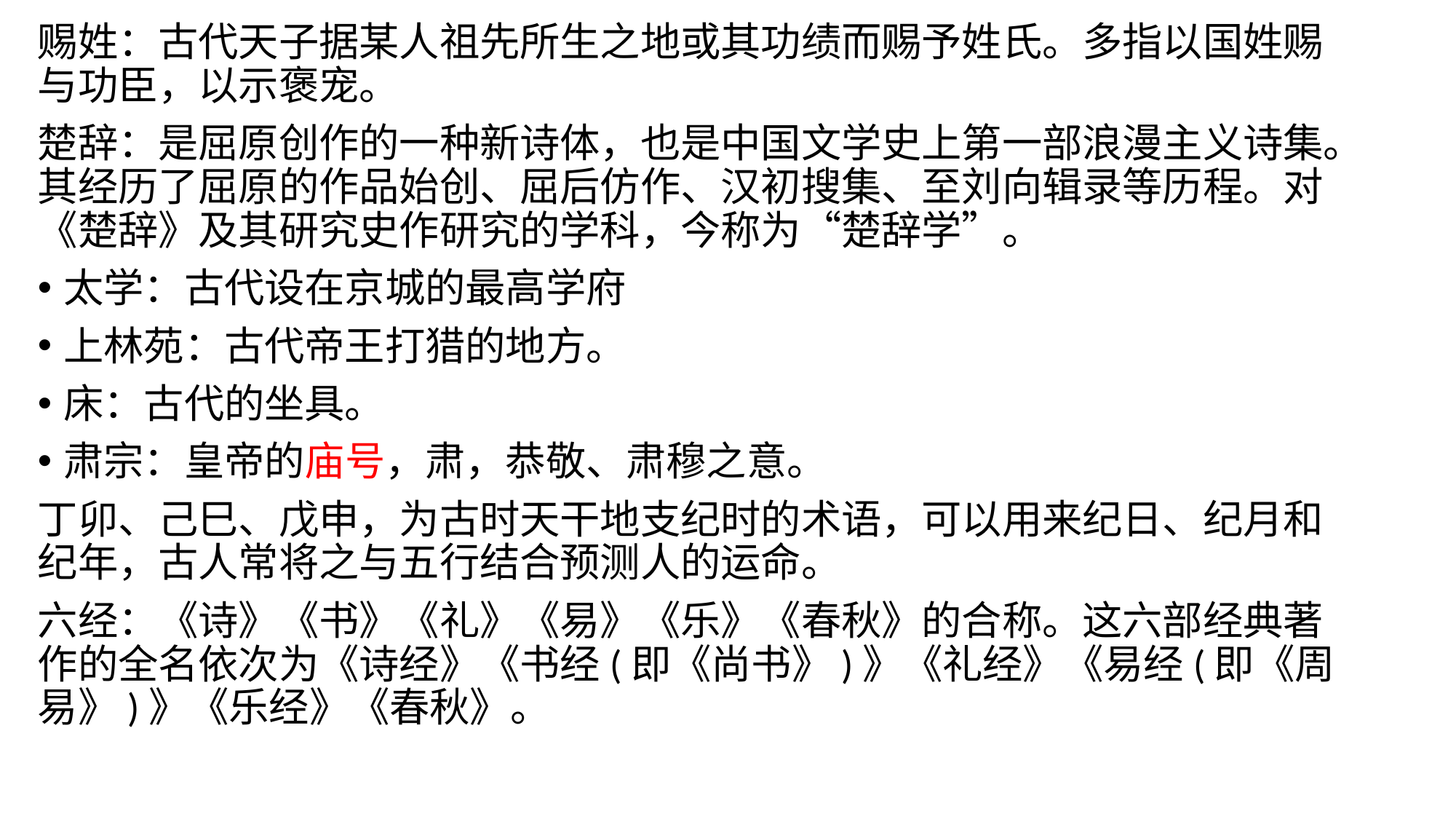

赐姓：古代天子据某人祖先所生之地或其功绩而赐予姓氏。多指以国姓赐与功臣，以示褒宠。
楚辞：是屈原创作的一种新诗体，也是中国文学史上第一部浪漫主义诗集。其经历了屈原的作品始创、屈后仿作、汉初搜集、至刘向辑录等历程。对《楚辞》及其研究史作研究的学科，今称为“楚辞学”。
太学：古代设在京城的最高学府
上林苑：古代帝王打猎的地方。
床：古代的坐具。
肃宗：皇帝的庙号，肃，恭敬、肃穆之意。
丁卯、己巳、戊申，为古时天干地支纪时的术语，可以用来纪日、纪月和纪年，古人常将之与五行结合预测人的运命。
六经：《诗》《书》《礼》《易》《乐》《春秋》的合称。这六部经典著作的全名依次为《诗经》《书经(即《尚书》)》《礼经》《易经(即《周易》)》《乐经》《春秋》。